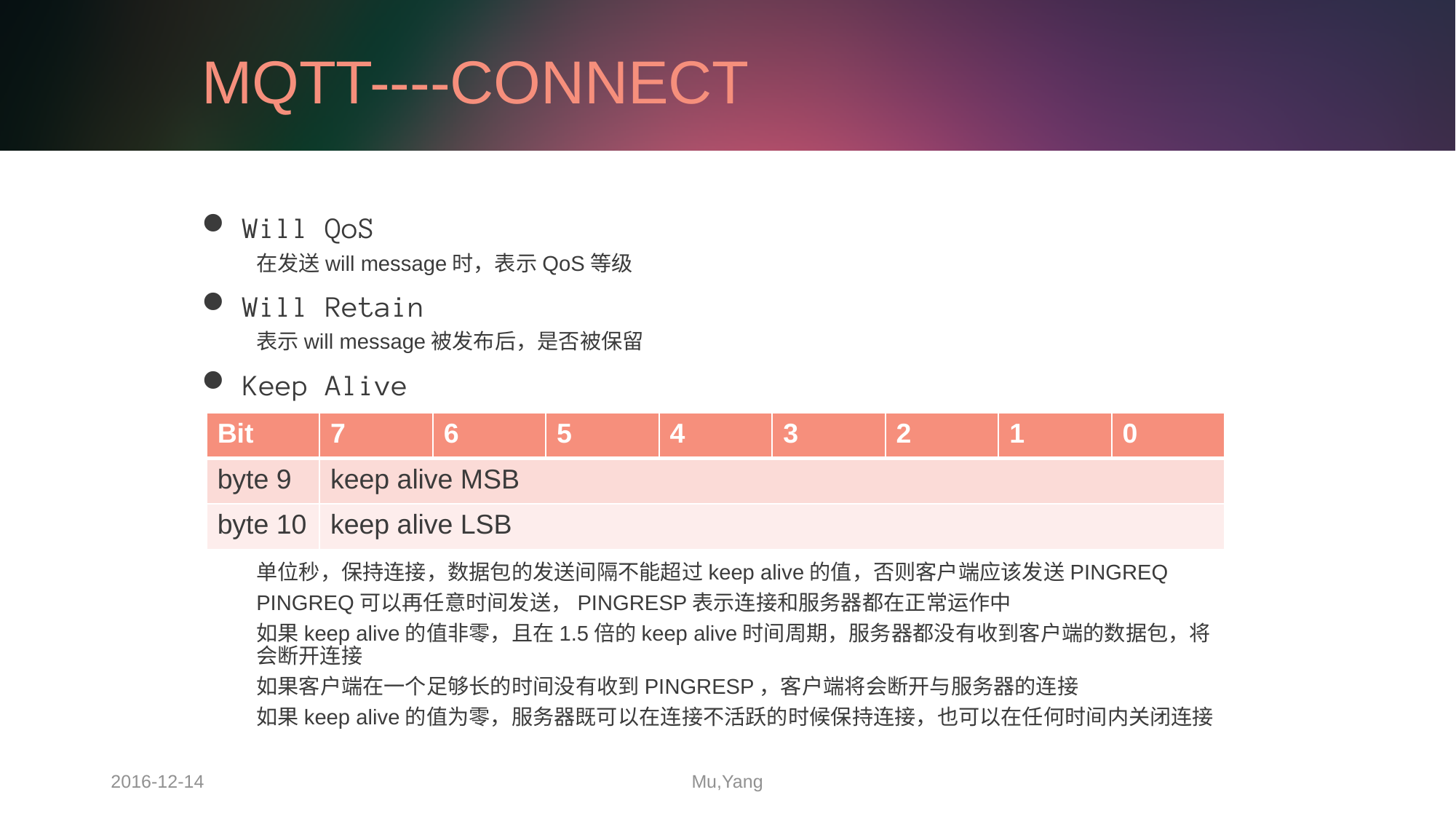

# MQTT----CONNECT
Will QoS
在发送will message时，表示QoS等级
Will Retain
表示will message被发布后，是否被保留
Keep Alive

单位秒，保持连接，数据包的发送间隔不能超过keep alive的值，否则客户端应该发送PINGREQ
PINGREQ可以再任意时间发送，PINGRESP表示连接和服务器都在正常运作中
如果keep alive的值非零，且在1.5倍的keep alive时间周期，服务器都没有收到客户端的数据包，将会断开连接
如果客户端在一个足够长的时间没有收到PINGRESP，客户端将会断开与服务器的连接
如果keep alive的值为零，服务器既可以在连接不活跃的时候保持连接，也可以在任何时间内关闭连接

| Bit | 7 | 6 | 5 | 4 | 3 | 2 | 1 | 0 |
| --- | --- | --- | --- | --- | --- | --- | --- | --- |
| byte 9 | keep alive MSB |  |  |  |  |  |  |  |
| byte 10 | keep alive LSB |  |  |  |  |  |  |  |
2016-12-14
Mu,Yang
19